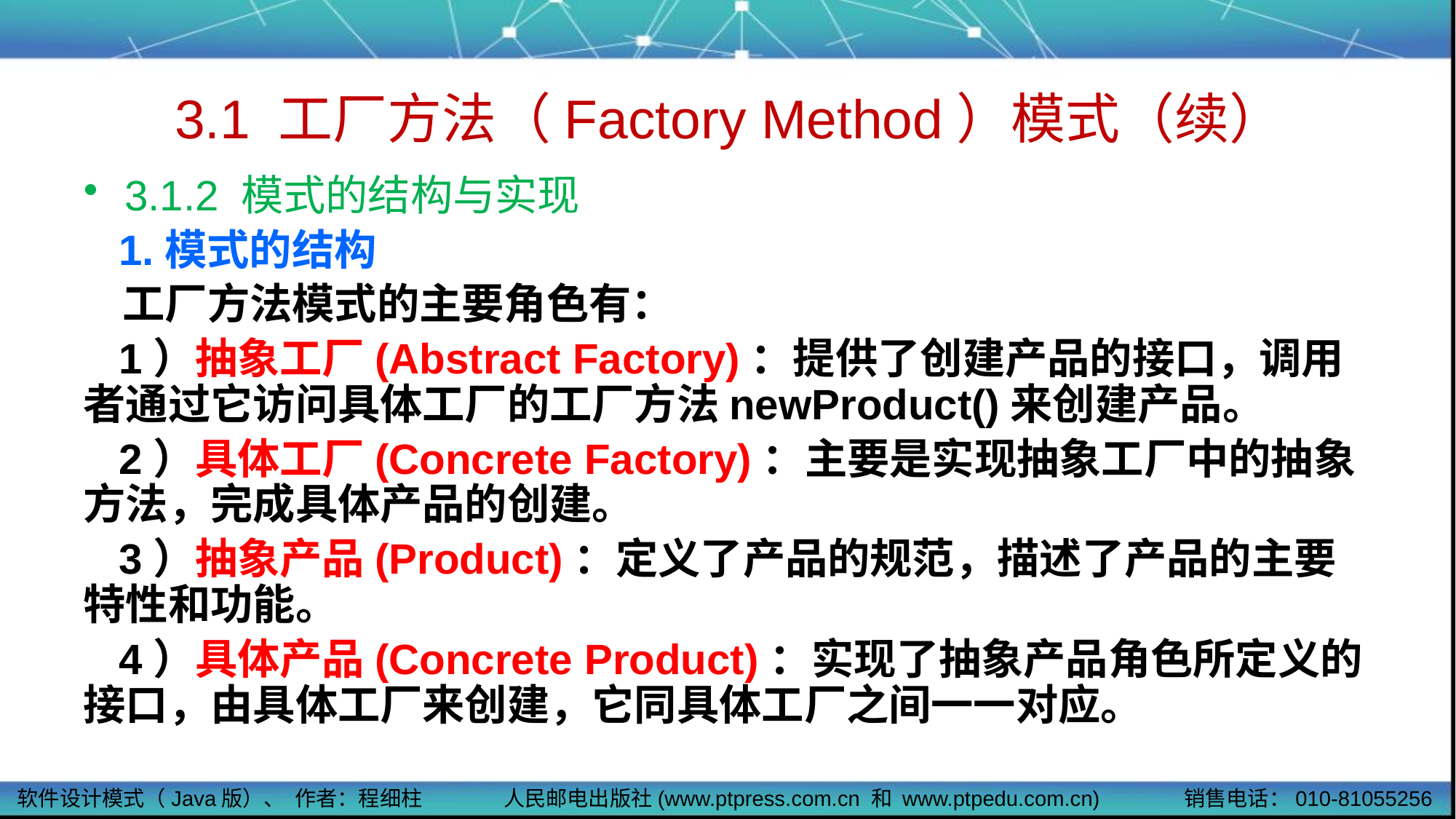

# 3.1 工厂方法（Factory Method）模式（续）
3.1.2 模式的结构与实现
   1.模式的结构
   工厂方法模式的主要角色有：
   1）抽象工厂(Abstract Factory)：提供了创建产品的接口，调用者通过它访问具体工厂的工厂方法newProduct()来创建产品。
   2）具体工厂(Concrete Factory)：主要是实现抽象工厂中的抽象方法，完成具体产品的创建。
   3）抽象产品(Product)：定义了产品的规范，描述了产品的主要特性和功能。
   4）具体产品(Concrete Product)：实现了抽象产品角色所定义的接口，由具体工厂来创建，它同具体工厂之间一一对应。
软件设计模式（Java版）、  作者：程细柱
人民邮电出版社(www.ptpress.com.cn 和 www.ptpedu.com.cn)
销售电话：010-81055256